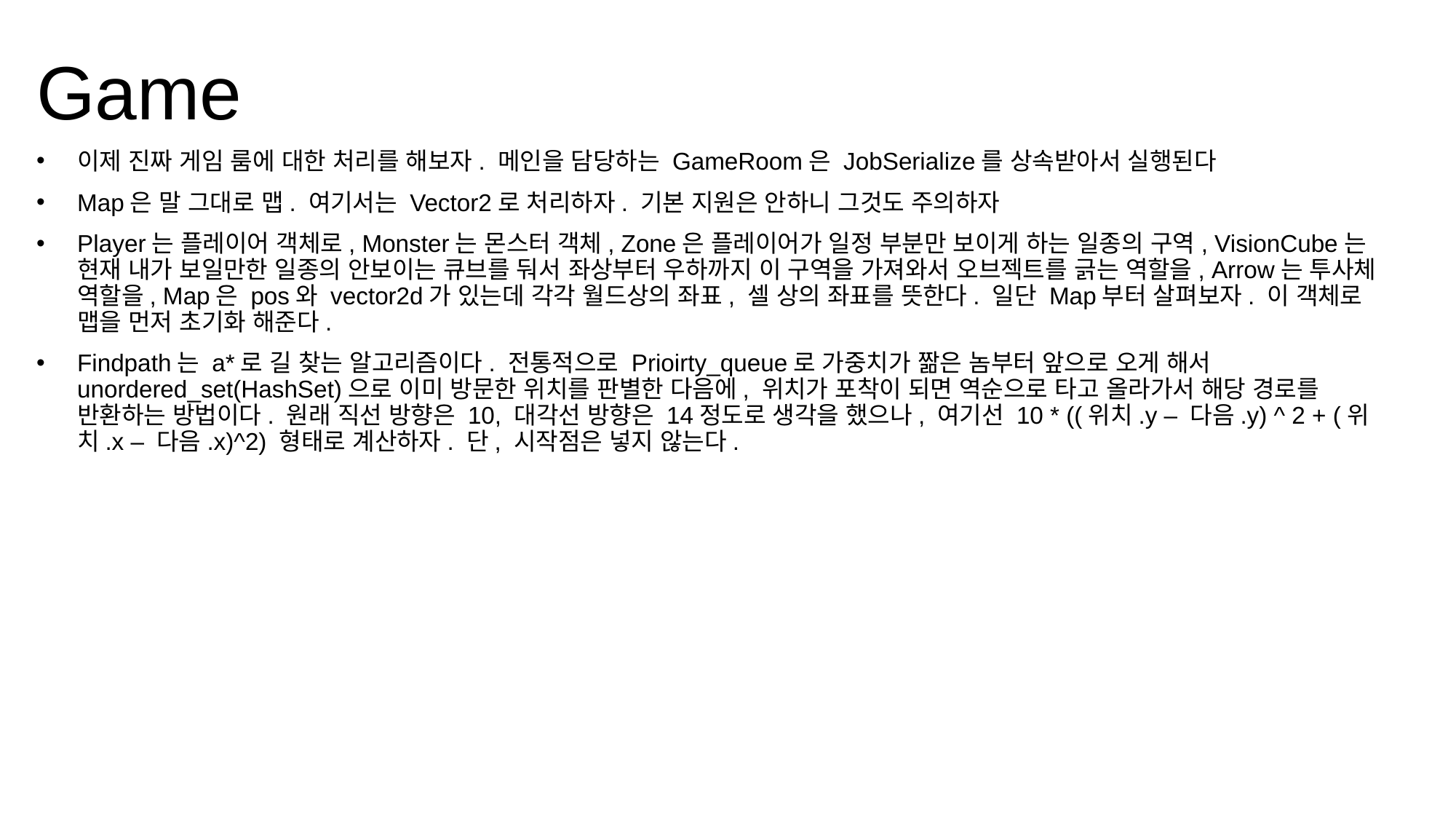

Game
이제 진짜 게임 룸에 대한 처리를 해보자. 메인을 담당하는 GameRoom은 JobSerialize를 상속받아서 실행된다
Map은 말 그대로 맵. 여기서는 Vector2로 처리하자. 기본 지원은 안하니 그것도 주의하자
Player는 플레이어 객체로, Monster는 몬스터 객체, Zone은 플레이어가 일정 부분만 보이게 하는 일종의 구역, VisionCube는 현재 내가 보일만한 일종의 안보이는 큐브를 둬서 좌상부터 우하까지 이 구역을 가져와서 오브젝트를 긁는 역할을, Arrow는 투사체 역할을, Map은 pos와 vector2d가 있는데 각각 월드상의 좌표, 셀 상의 좌표를 뜻한다. 일단 Map부터 살펴보자. 이 객체로 맵을 먼저 초기화 해준다.
Findpath는 a*로 길 찾는 알고리즘이다. 전통적으로 Prioirty_queue로 가중치가 짦은 놈부터 앞으로 오게 해서 unordered_set(HashSet)으로 이미 방문한 위치를 판별한 다음에, 위치가 포착이 되면 역순으로 타고 올라가서 해당 경로를 반환하는 방법이다. 원래 직선 방향은 10, 대각선 방향은 14정도로 생각을 했으나, 여기선 10 * ((위치.y – 다음.y) ^ 2 + (위치.x – 다음.x)^2) 형태로 계산하자. 단, 시작점은 넣지 않는다.